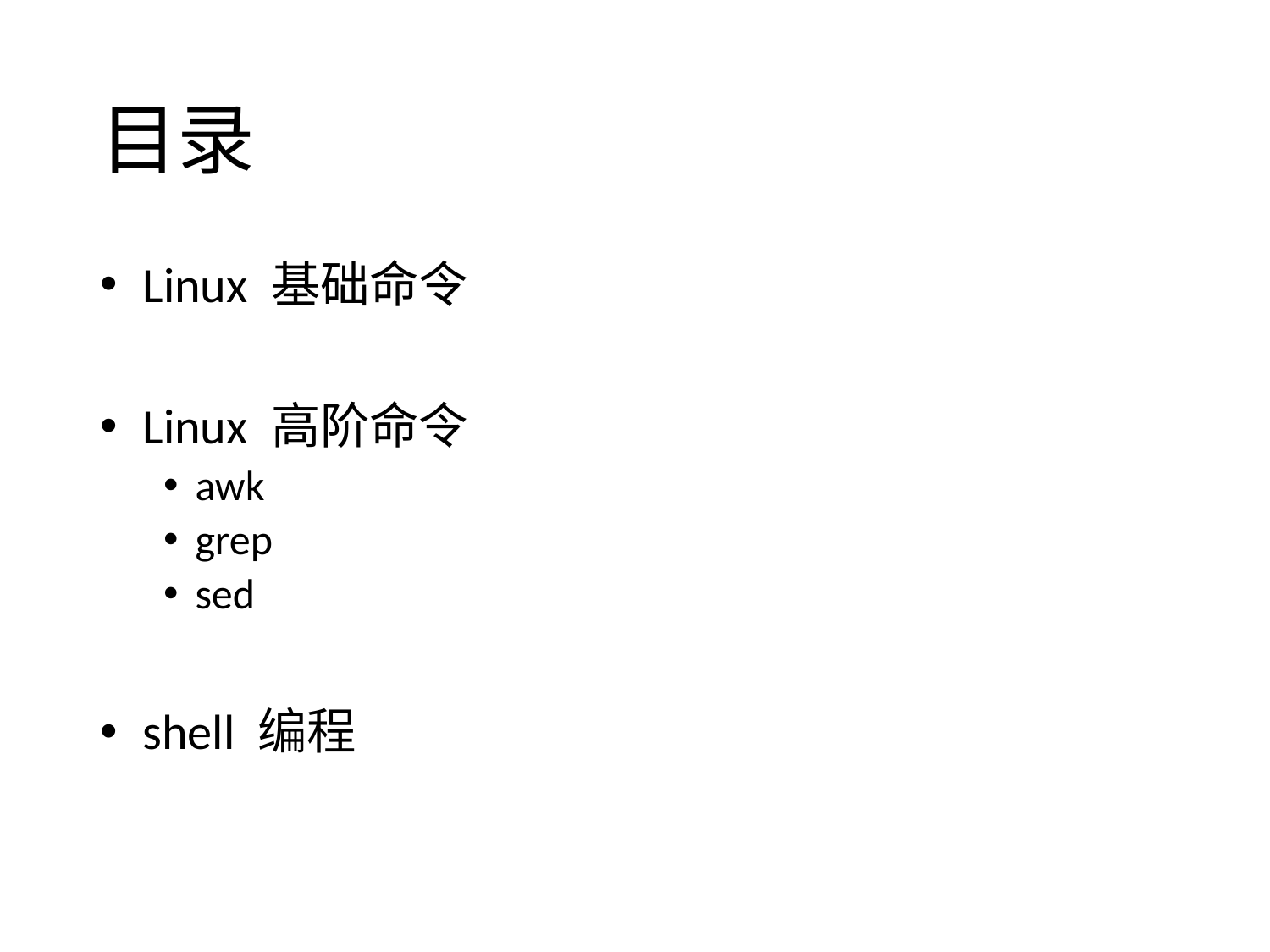

# 目录
 Linux 基础命令

 Linux 高阶命令
awk
grep
sed

 shell 编程